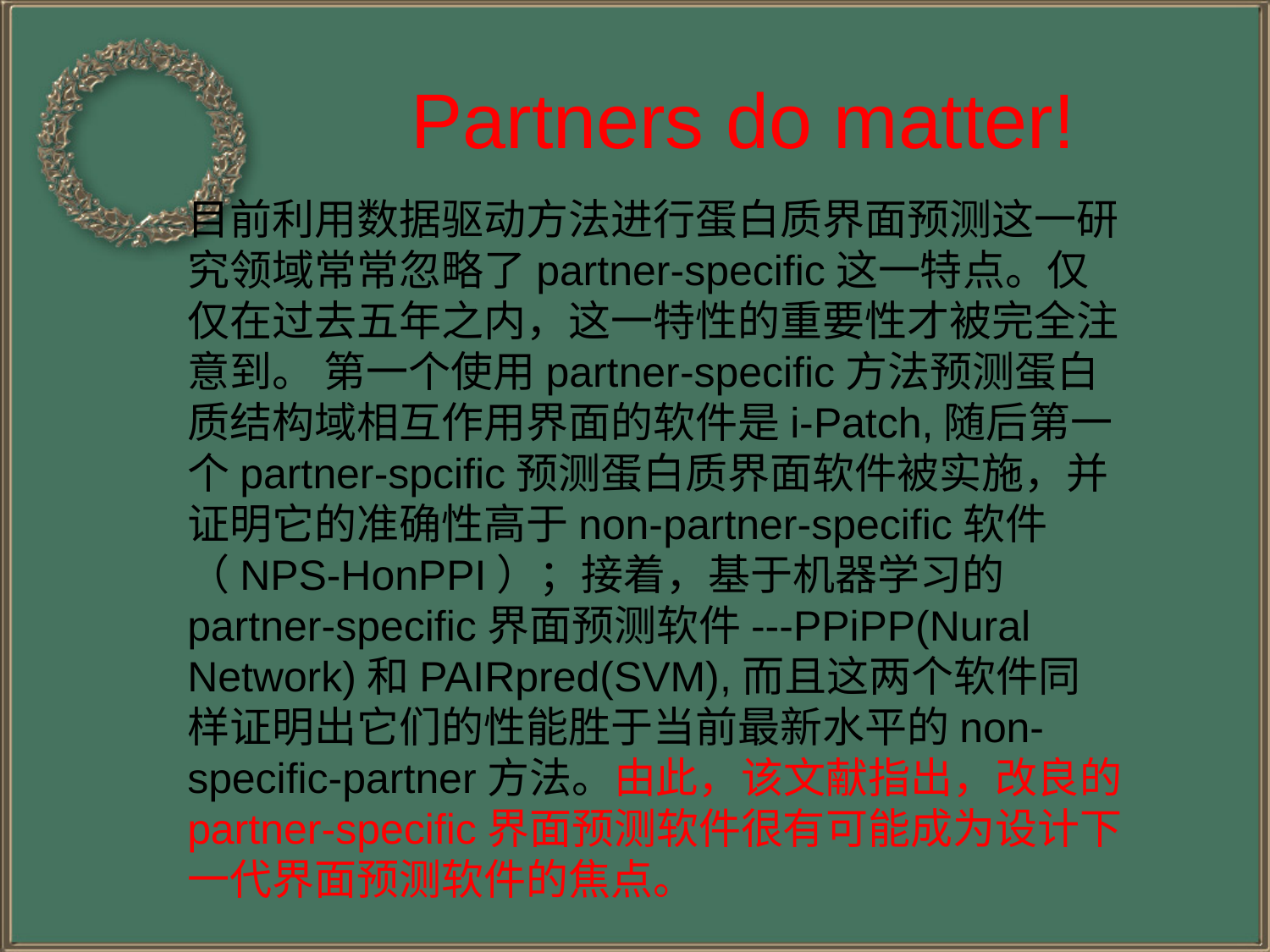

# Partners do matter!
目前利用数据驱动方法进行蛋白质界面预测这一研究领域常常忽略了partner-specific这一特点。仅仅在过去五年之内，这一特性的重要性才被完全注意到。 第一个使用partner-specific方法预测蛋白质结构域相互作用界面的软件是i-Patch,随后第一个partner-spcific预测蛋白质界面软件被实施，并证明它的准确性高于non-partner-specific软件（NPS-HonPPI）；接着，基于机器学习的partner-specific界面预测软件---PPiPP(Nural Network)和PAIRpred(SVM),而且这两个软件同样证明出它们的性能胜于当前最新水平的non-specific-partner方法。由此，该文献指出，改良的partner-specific界面预测软件很有可能成为设计下一代界面预测软件的焦点。